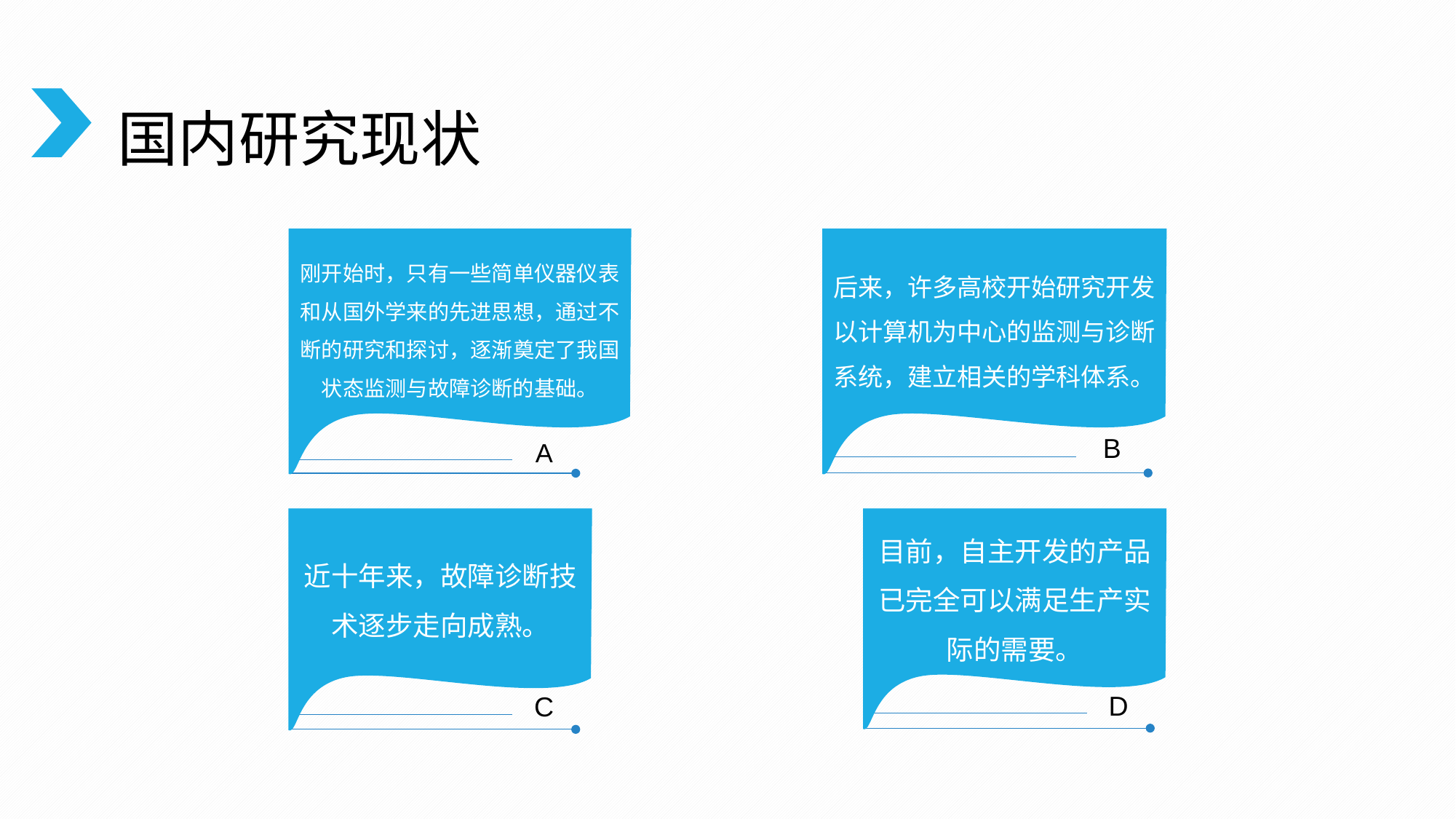

国内研究现状
后来，许多高校开始研究开发以计算机为中心的监测与诊断系统，建立相关的学科体系。
B
刚开始时，只有一些简单仪器仪表和从国外学来的先进思想，通过不断的研究和探讨，逐渐奠定了我国状态监测与故障诊断的基础。
A
近十年来，故障诊断技术逐步走向成熟。
C
目前，自主开发的产品已完全可以满足生产实际的需要。
D